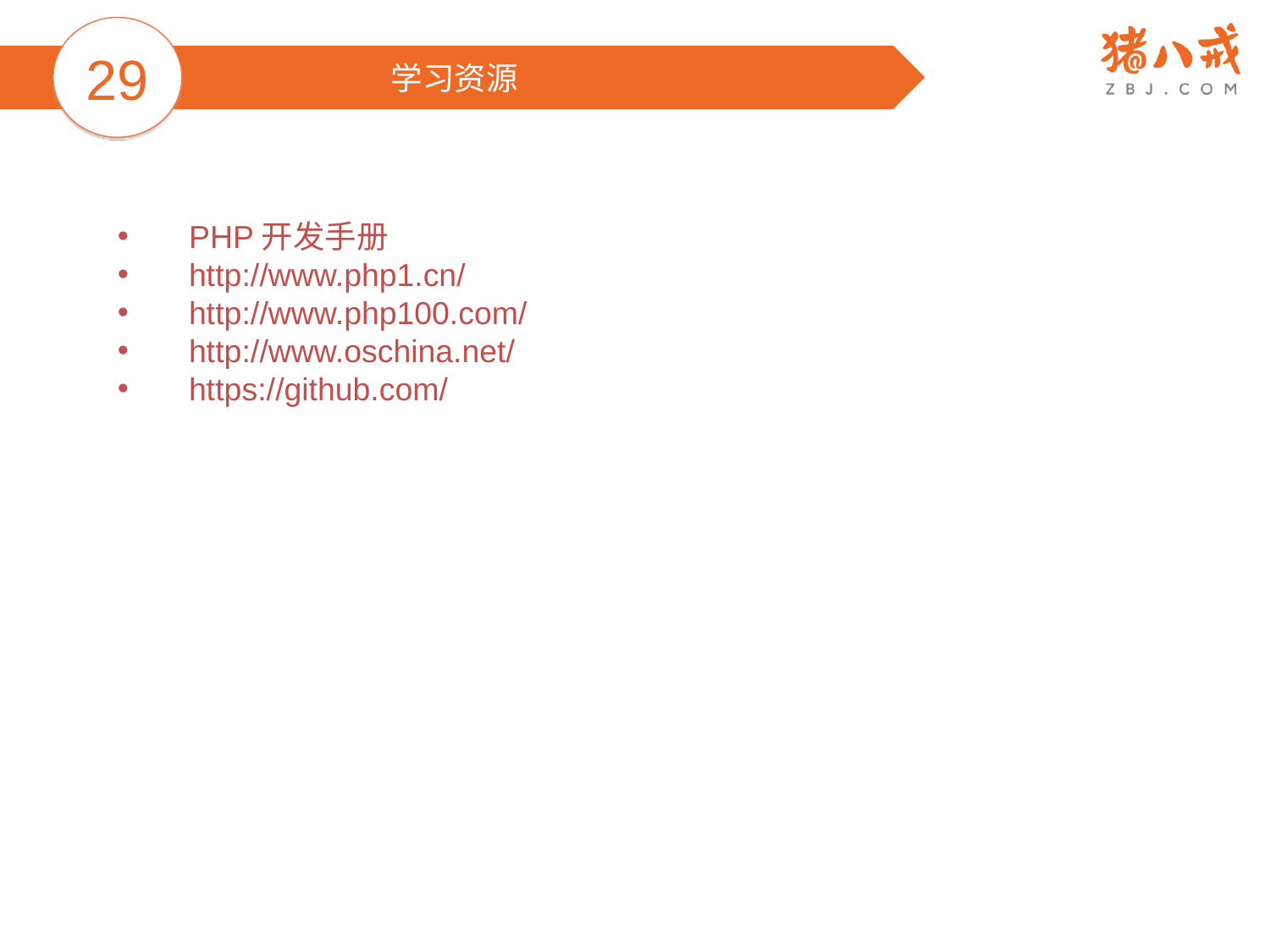

29
学习资源

PHP开发手册
http://www.php1.cn/
http://www.php100.com/
http://www.oschina.net/
https://github.com/